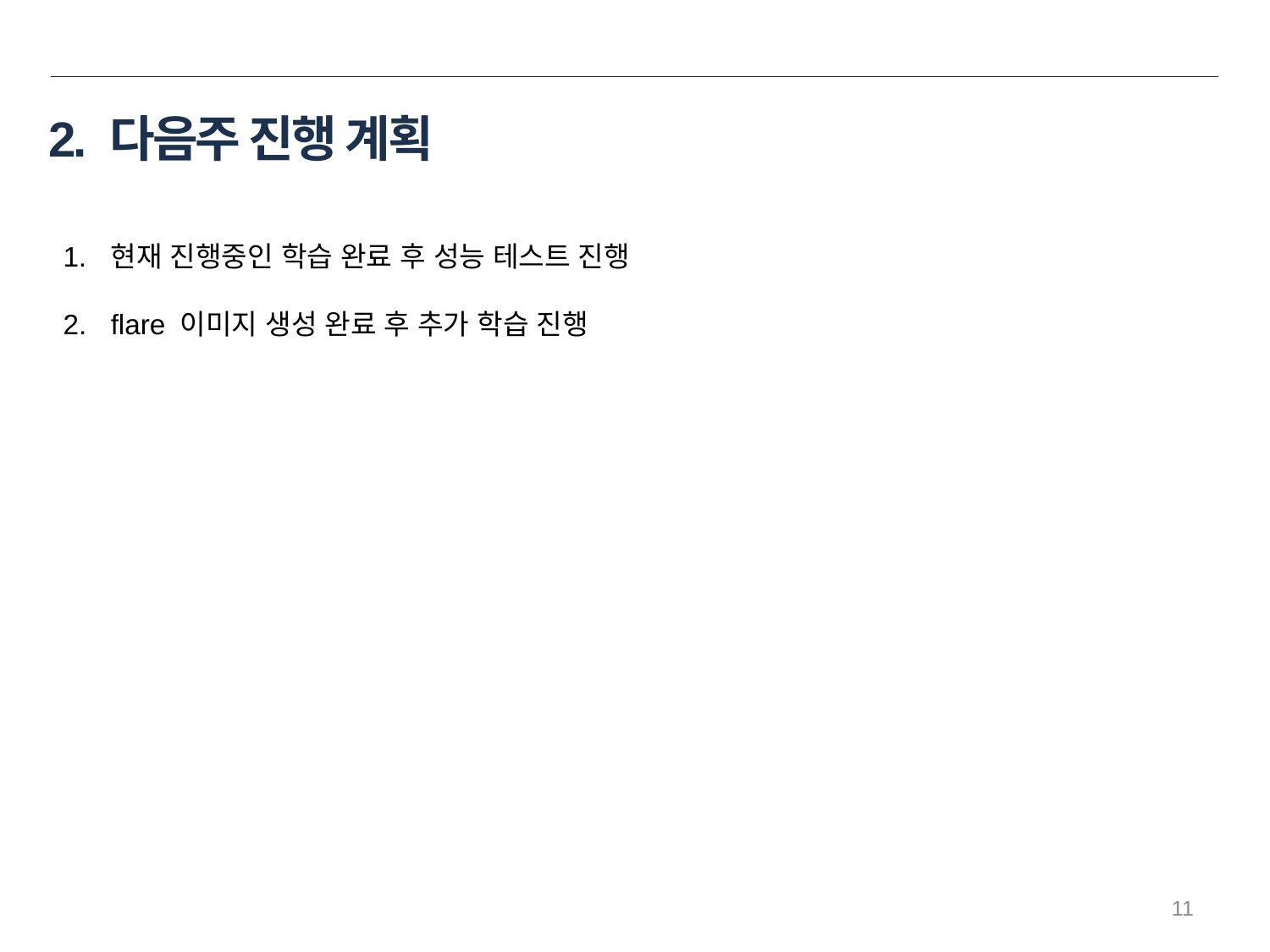

# 2. 다음주 진행 계획
현재 진행중인 학습 완료 후 성능 테스트 진행
flare 이미지 생성 완료 후 추가 학습 진행
11